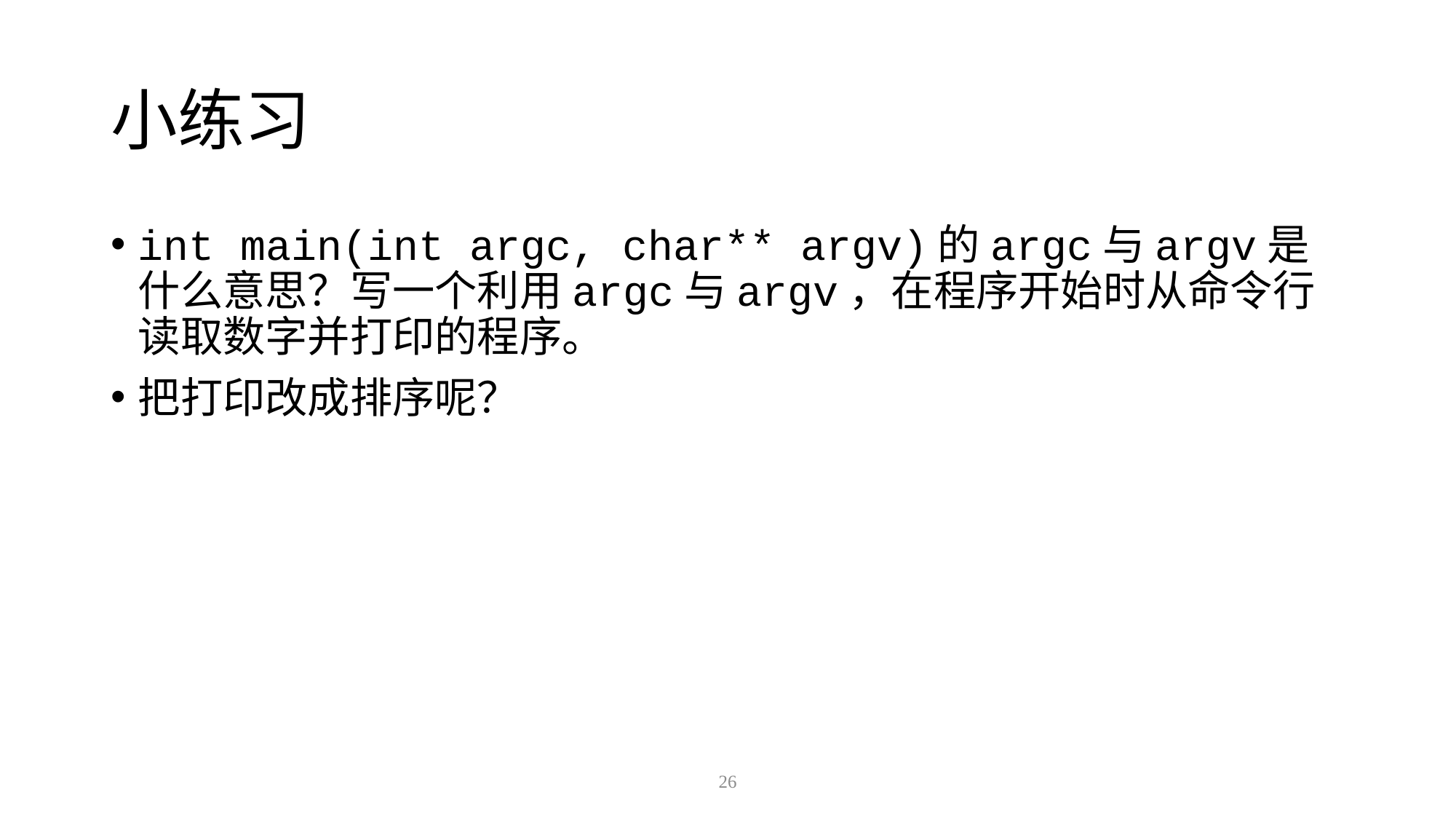

# 小练习
int main(int argc, char** argv)的argc与argv是什么意思？写一个利用argc与argv，在程序开始时从命令行读取数字并打印的程序。
把打印改成排序呢？
26